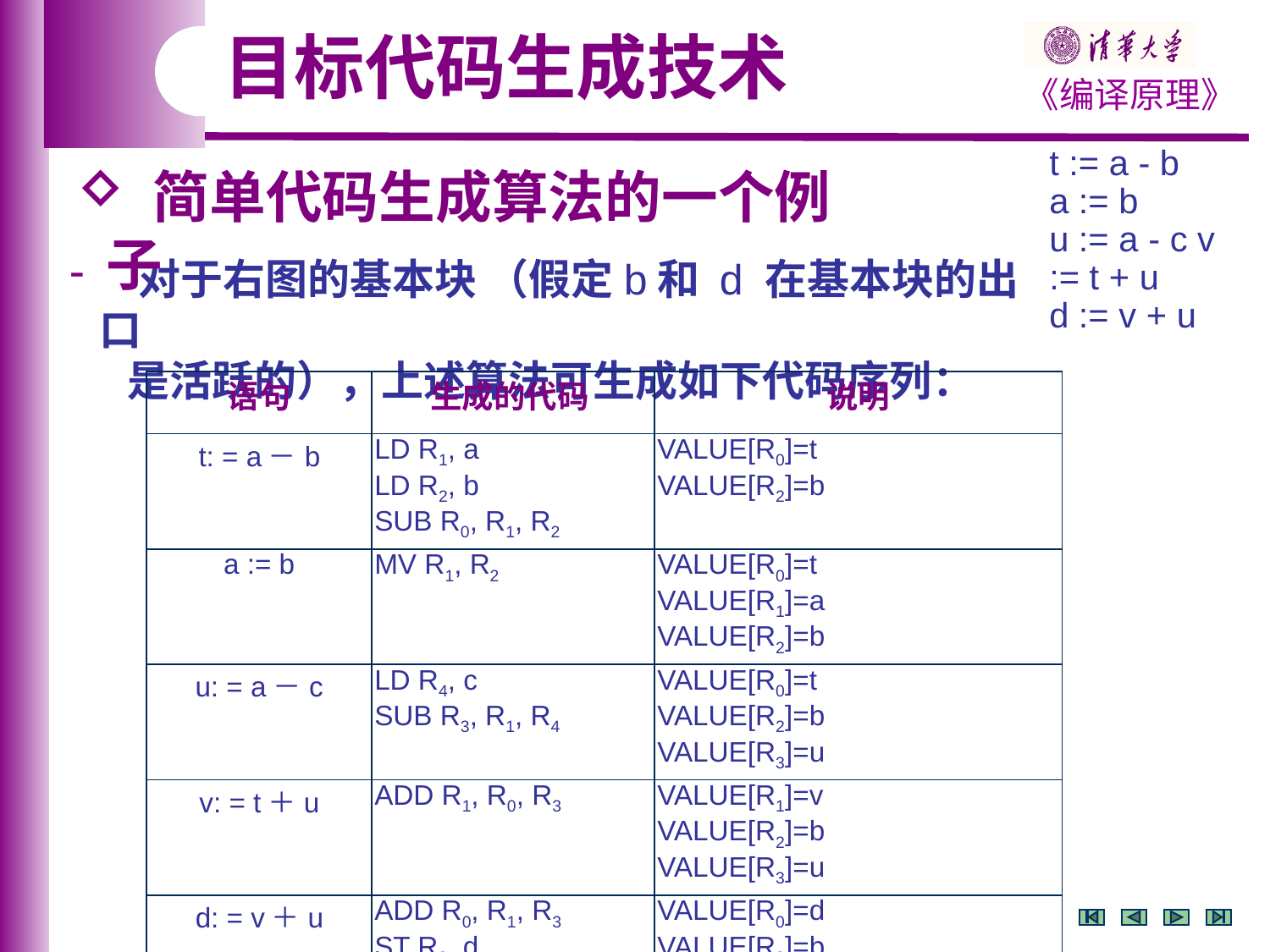

目标代码生成技术
t := a - b
a := b
u := a - c v := t + u d := v + u
 简单代码生成算法的一个例子
   对于右图的基本块 （假定b和 d 在基本块的出口
     是活跃的），上述算法可生成如下代码序列：
| 语句 | 生成的代码 | 说明 |
| --- | --- | --- |
| t: = a－b | LD R1, a LD R2, b SUB R0, R1, R2 | VALUE[R0]=t VALUE[R2]=b |
| a := b | MV R1, R2 | VALUE[R0]=t VALUE[R1]=a VALUE[R2]=b |
| u: = a－c | LD R4, c SUB R3, R1, R4 | VALUE[R0]=t VALUE[R2]=b VALUE[R3]=u |
| v: = t＋u | ADD R1, R0, R3 | VALUE[R1]=v VALUE[R2]=b VALUE[R3]=u |
| d: = v＋u | ADD R0, R1, R3 ST R0, d ST R2, b | VALUE[R0]=d VALUE[R2]=b 将活跃变量b和d存入内存 |